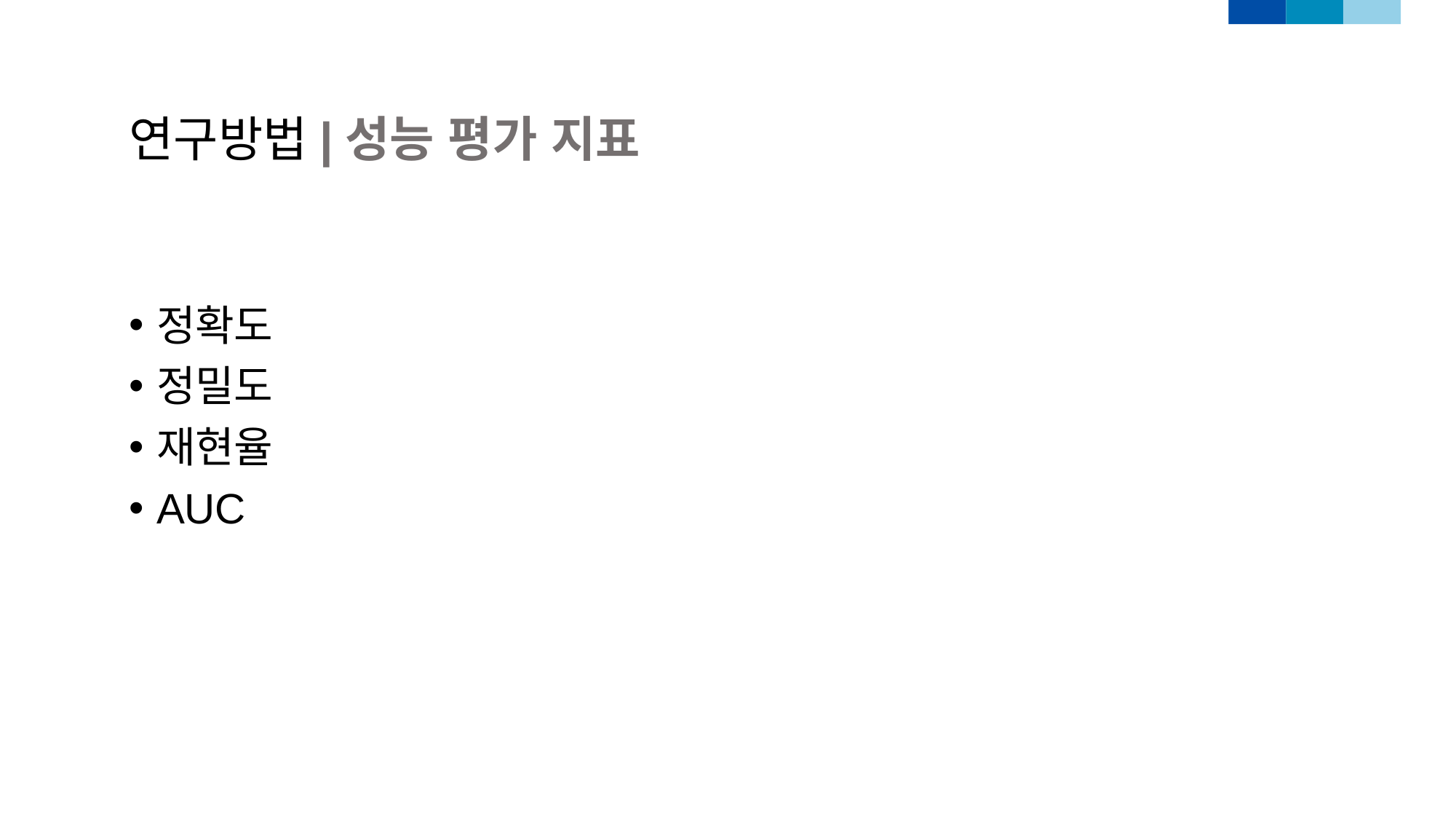

연구방법|성능 평가 지표

정확도
정밀도
재현율
AUC